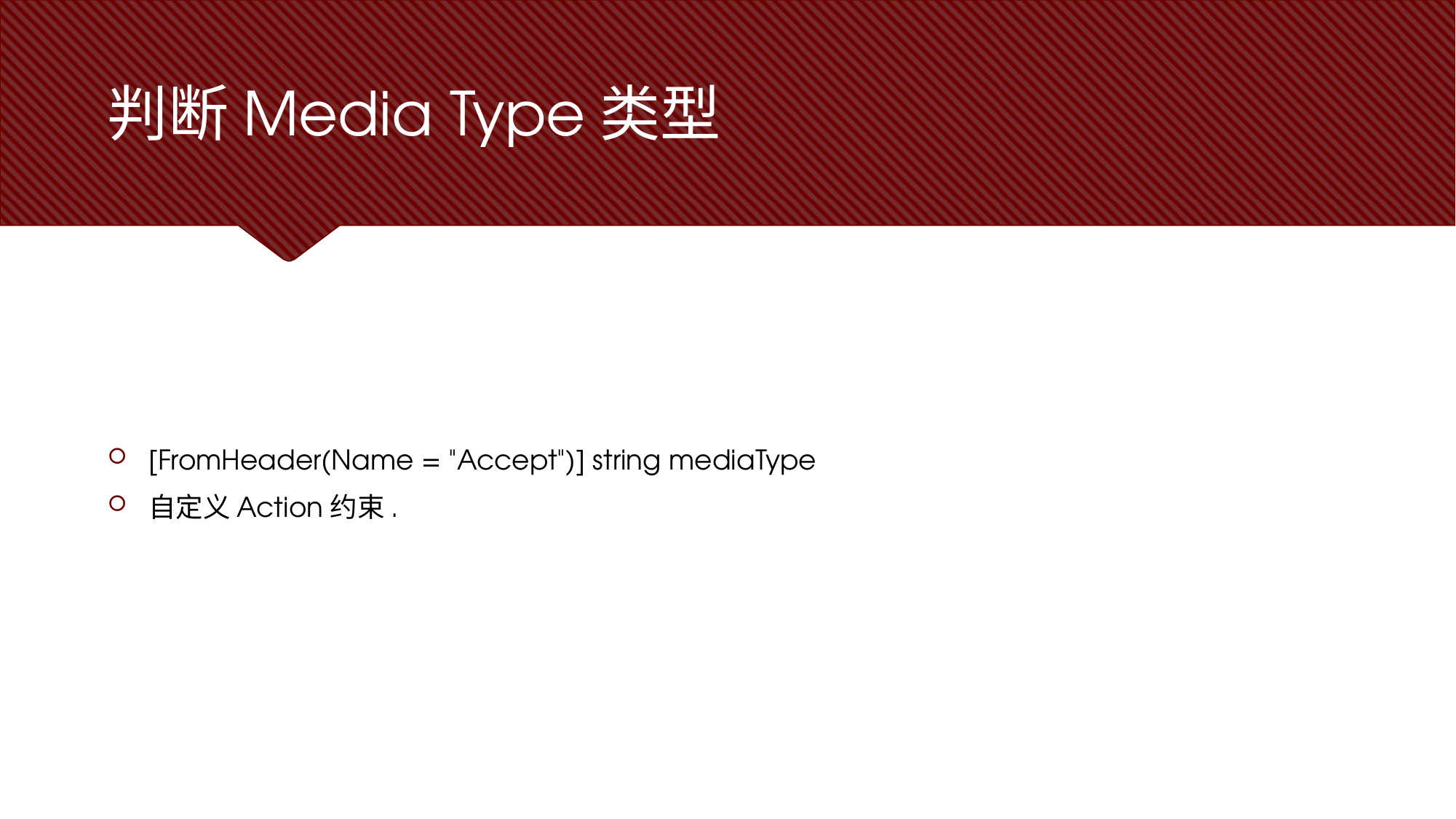

# 判断Media Type类型
[FromHeader(Name = "Accept")] string mediaType
自定义Action约束.